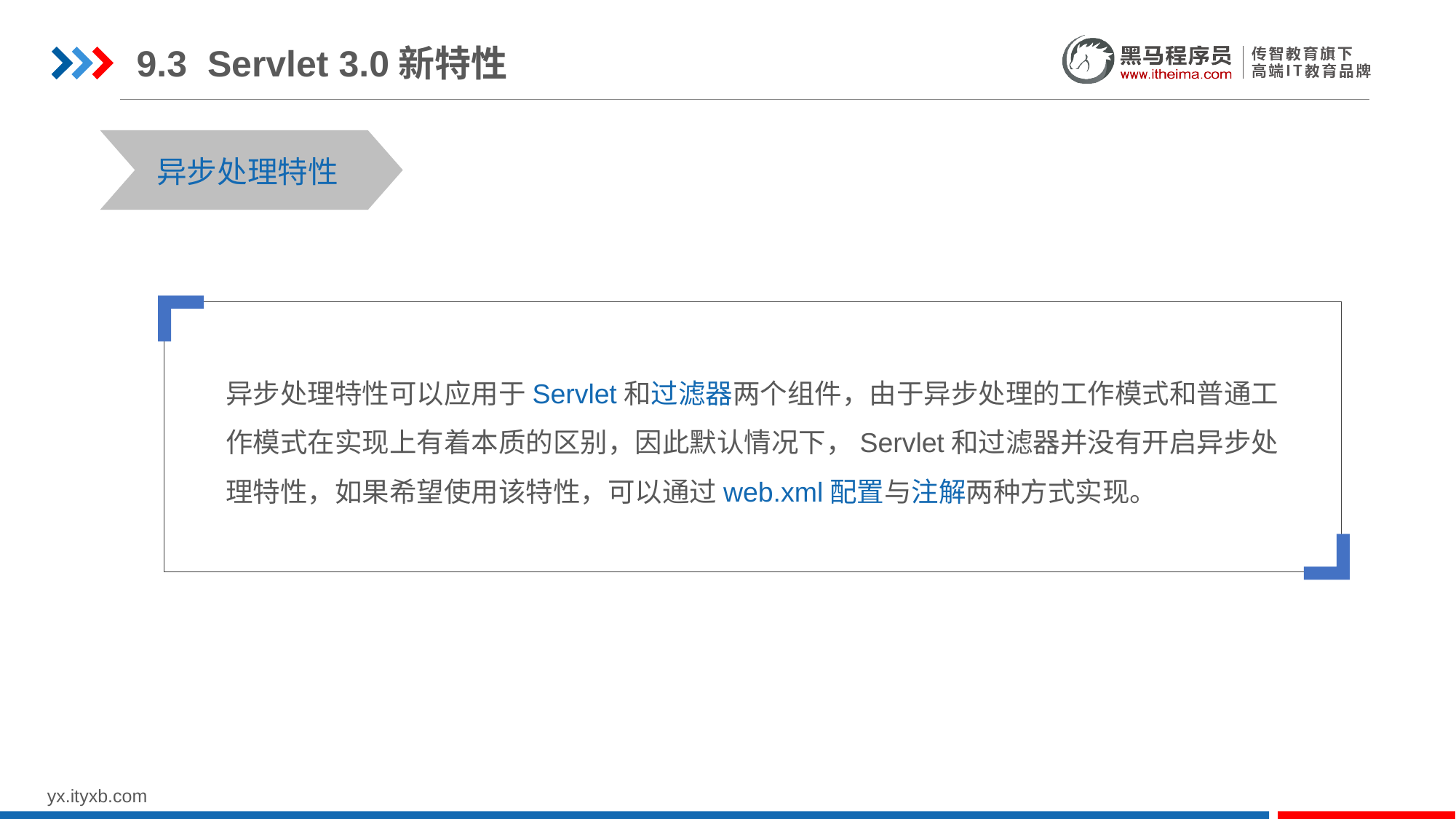

9.3  Servlet 3.0新特性

异步处理特性

异步处理特性可以应用于Servlet和过滤器两个组件，由于异步处理的工作模式和普通工作模式在实现上有着本质的区别，因此默认情况下，Servlet和过滤器并没有开启异步处理特性，如果希望使用该特性，可以通过web.xml配置与注解两种方式实现。